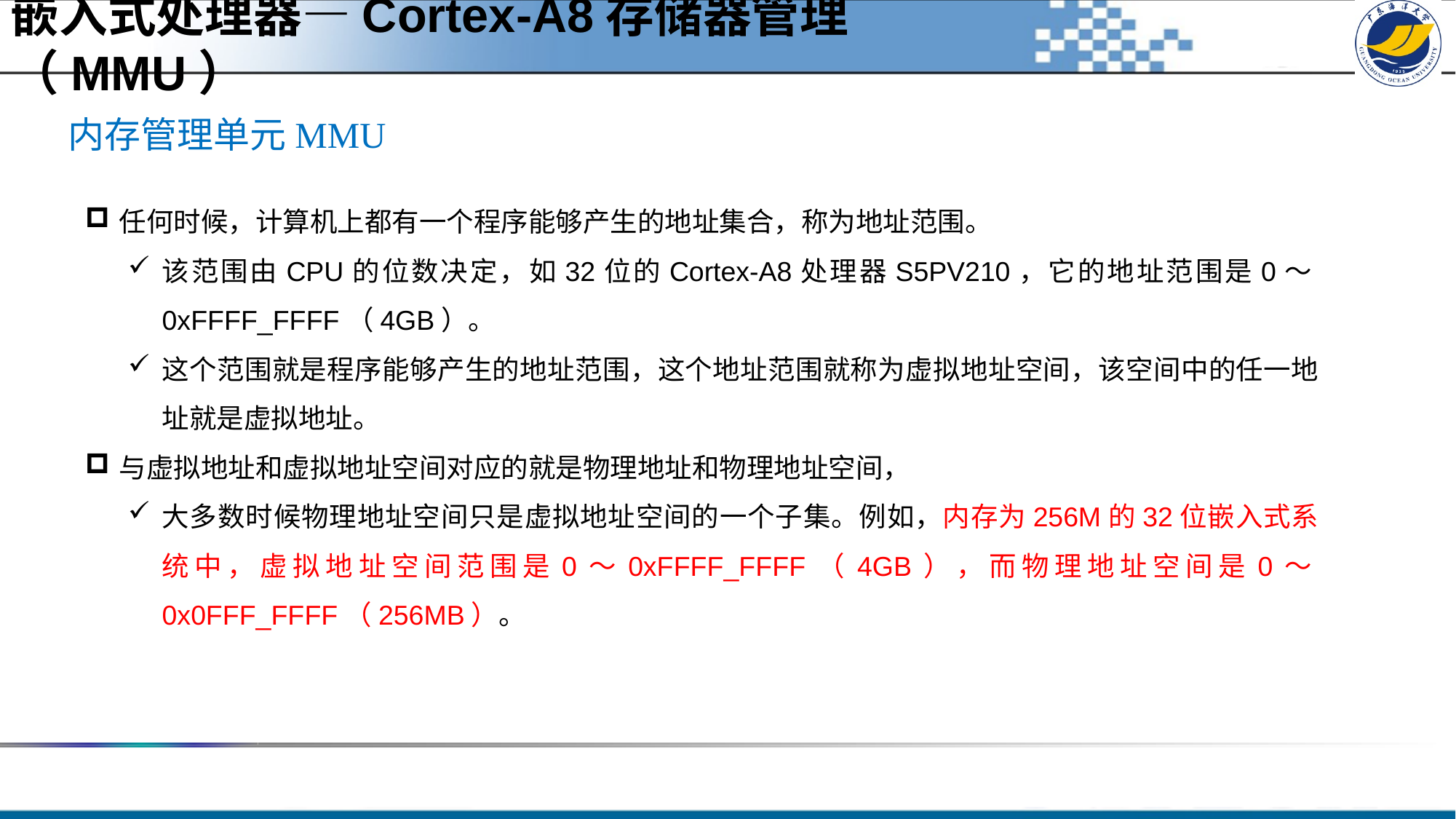

嵌入式处理器—Cortex-A8存储器管理（MMU）
内存管理单元MMU
任何时候，计算机上都有一个程序能够产生的地址集合，称为地址范围。
该范围由CPU的位数决定，如32位的Cortex-A8处理器S5PV210，它的地址范围是0～0xFFFF_FFFF（4GB）。
这个范围就是程序能够产生的地址范围，这个地址范围就称为虚拟地址空间，该空间中的任一地址就是虚拟地址。
与虚拟地址和虚拟地址空间对应的就是物理地址和物理地址空间，
大多数时候物理地址空间只是虚拟地址空间的一个子集。例如，内存为256M的32位嵌入式系统中，虚拟地址空间范围是0～0xFFFF_FFFF（4GB），而物理地址空间是0～0x0FFF_FFFF（256MB）。
116